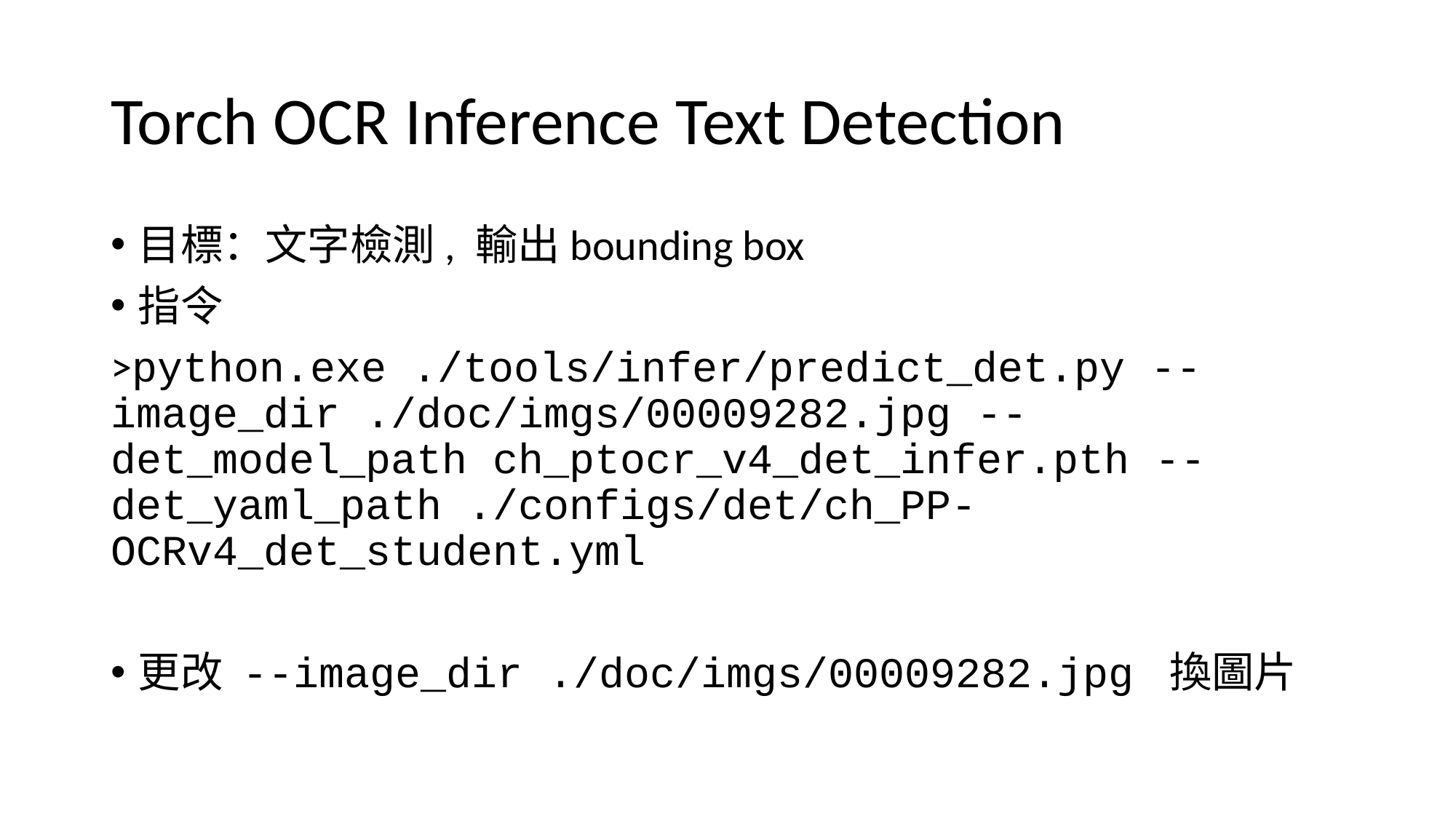

# Torch OCR Inference Text Detection
目標：文字檢測, 輸出bounding box
指令
>python.exe ./tools/infer/predict_det.py --image_dir ./doc/imgs/00009282.jpg --det_model_path ch_ptocr_v4_det_infer.pth --det_yaml_path ./configs/det/ch_PP-OCRv4_det_student.yml

更改 --image_dir ./doc/imgs/00009282.jpg 換圖片